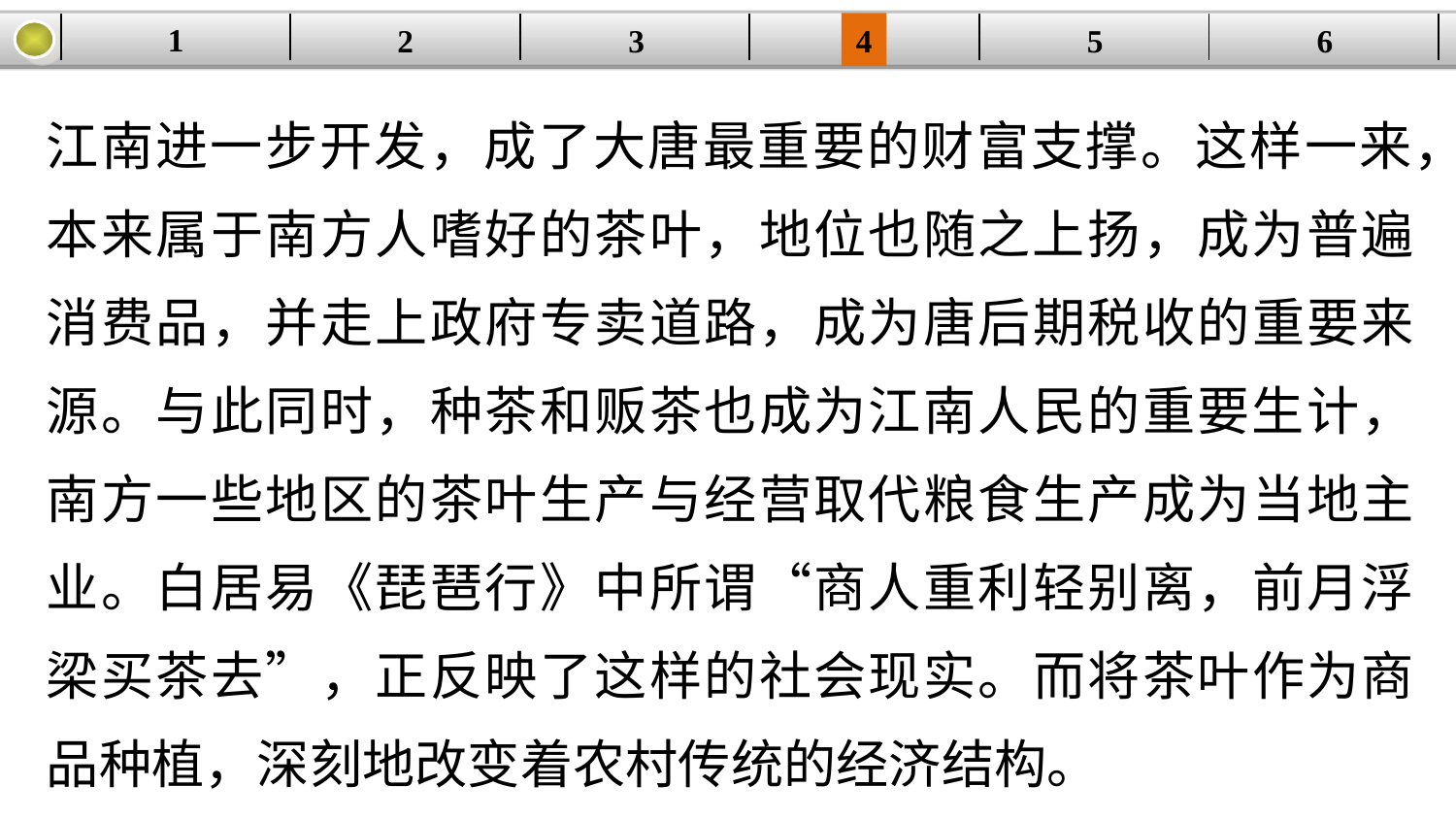

1
3
4
5
6
2
|  |  |  |  |  |  |
| --- | --- | --- | --- | --- | --- |

江南进一步开发，成了大唐最重要的财富支撑。这样一来，本来属于南方人嗜好的茶叶，地位也随之上扬，成为普遍消费品，并走上政府专卖道路，成为唐后期税收的重要来源。与此同时，种茶和贩茶也成为江南人民的重要生计，南方一些地区的茶叶生产与经营取代粮食生产成为当地主业。白居易《琵琶行》中所谓“商人重利轻别离，前月浮梁买茶去”，正反映了这样的社会现实。而将茶叶作为商品种植，深刻地改变着农村传统的经济结构。